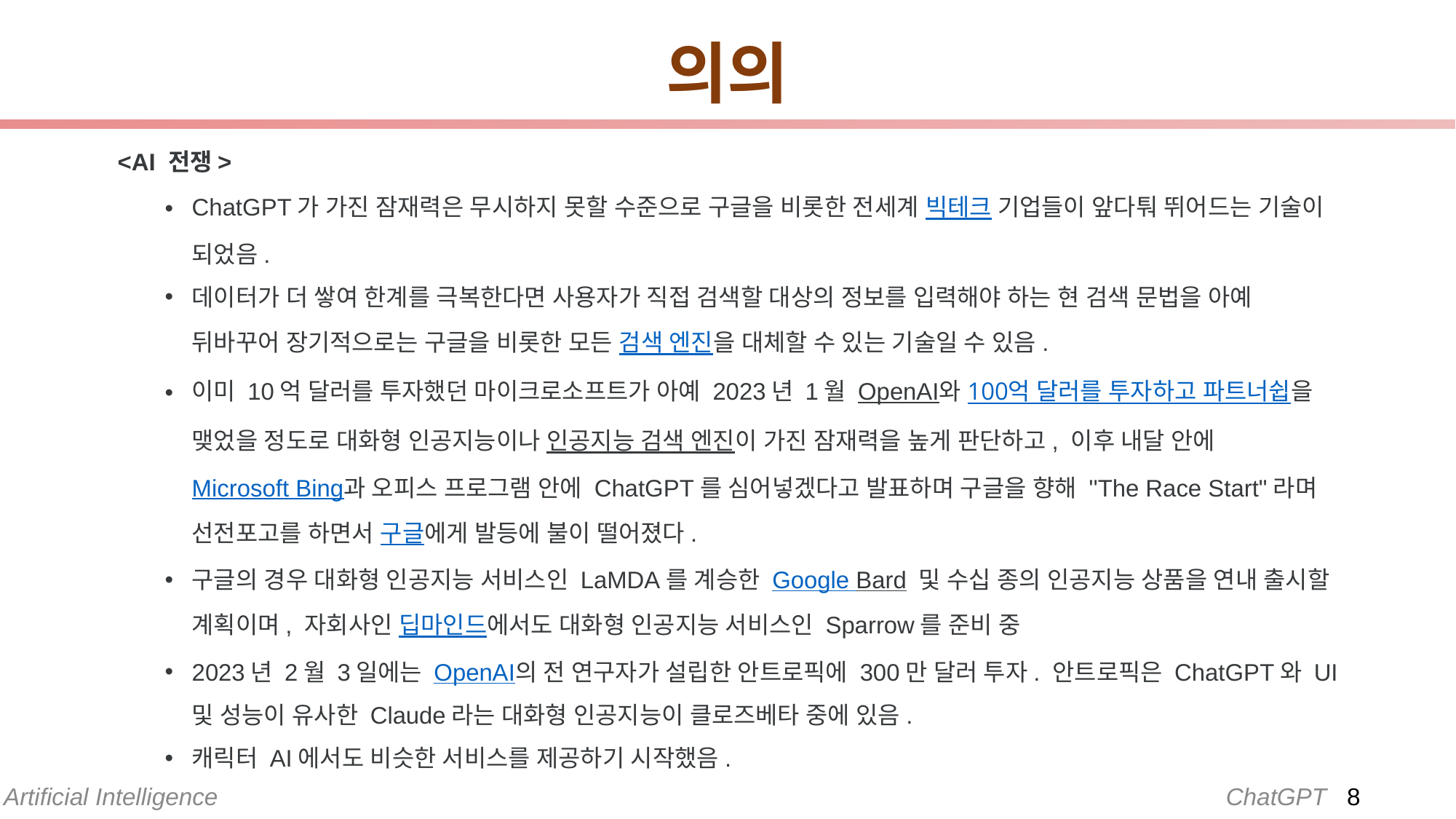

# 의의
 <AI 전쟁>
ChatGPT가 가진 잠재력은 무시하지 못할 수준으로 구글을 비롯한 전세계 빅테크 기업들이 앞다퉈 뛰어드는 기술이 되었음.
데이터가 더 쌓여 한계를 극복한다면 사용자가 직접 검색할 대상의 정보를 입력해야 하는 현 검색 문법을 아예 뒤바꾸어 장기적으로는 구글을 비롯한 모든 검색 엔진을 대체할 수 있는 기술일 수 있음.
이미 10억 달러를 투자했던 마이크로소프트가 아예 2023년 1월 OpenAI와 100억 달러를 투자하고 파트너쉽을 맺었을 정도로 대화형 인공지능이나 인공지능 검색 엔진이 가진 잠재력을 높게 판단하고, 이후 내달 안에 Microsoft Bing과 오피스 프로그램 안에 ChatGPT를 심어넣겠다고 발표하며 구글을 향해 ''The Race Start"라며 선전포고를 하면서 구글에게 발등에 불이 떨어졌다.
구글의 경우 대화형 인공지능 서비스인 LaMDA를 계승한 Google Bard 및 수십 종의 인공지능 상품을 연내 출시할 계획이며, 자회사인 딥마인드에서도 대화형 인공지능 서비스인 Sparrow를 준비 중
2023년 2월 3일에는 OpenAI의 전 연구자가 설립한 안트로픽에 300만 달러 투자. 안트로픽은 ChatGPT와 UI 및 성능이 유사한 Claude라는 대화형 인공지능이 클로즈베타 중에 있음.
캐릭터 AI에서도 비슷한 서비스를 제공하기 시작했음.